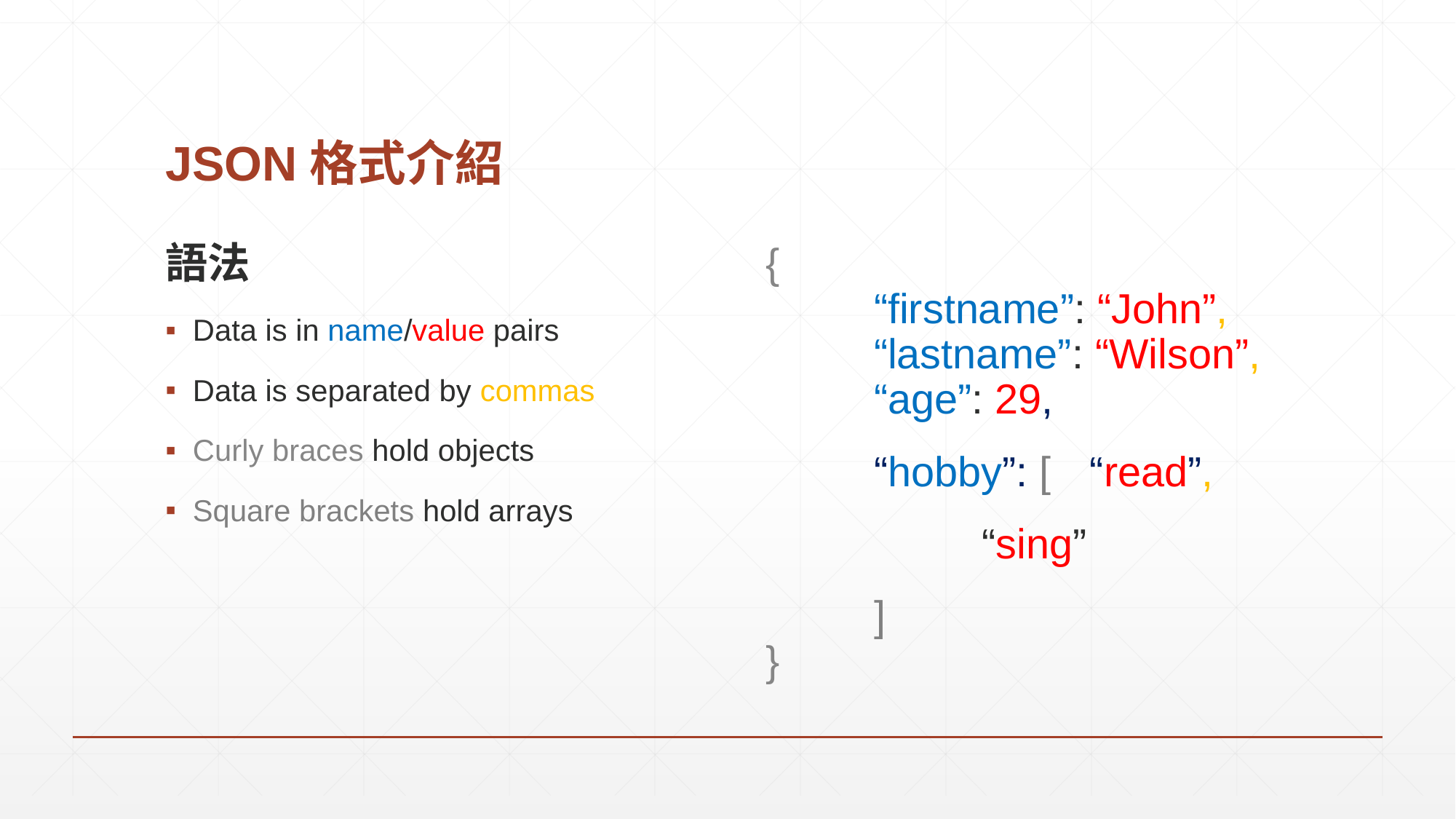

# JSON格式介紹
語法
Data is in name/value pairs
Data is separated by commas
Curly braces hold objects
Square brackets hold arrays

{
	“firstname”: “John”,
	“lastname”: “Wilson”,
	“age”: 29,
	“hobby”: [	“read”,
		 	“sing”
	]
}